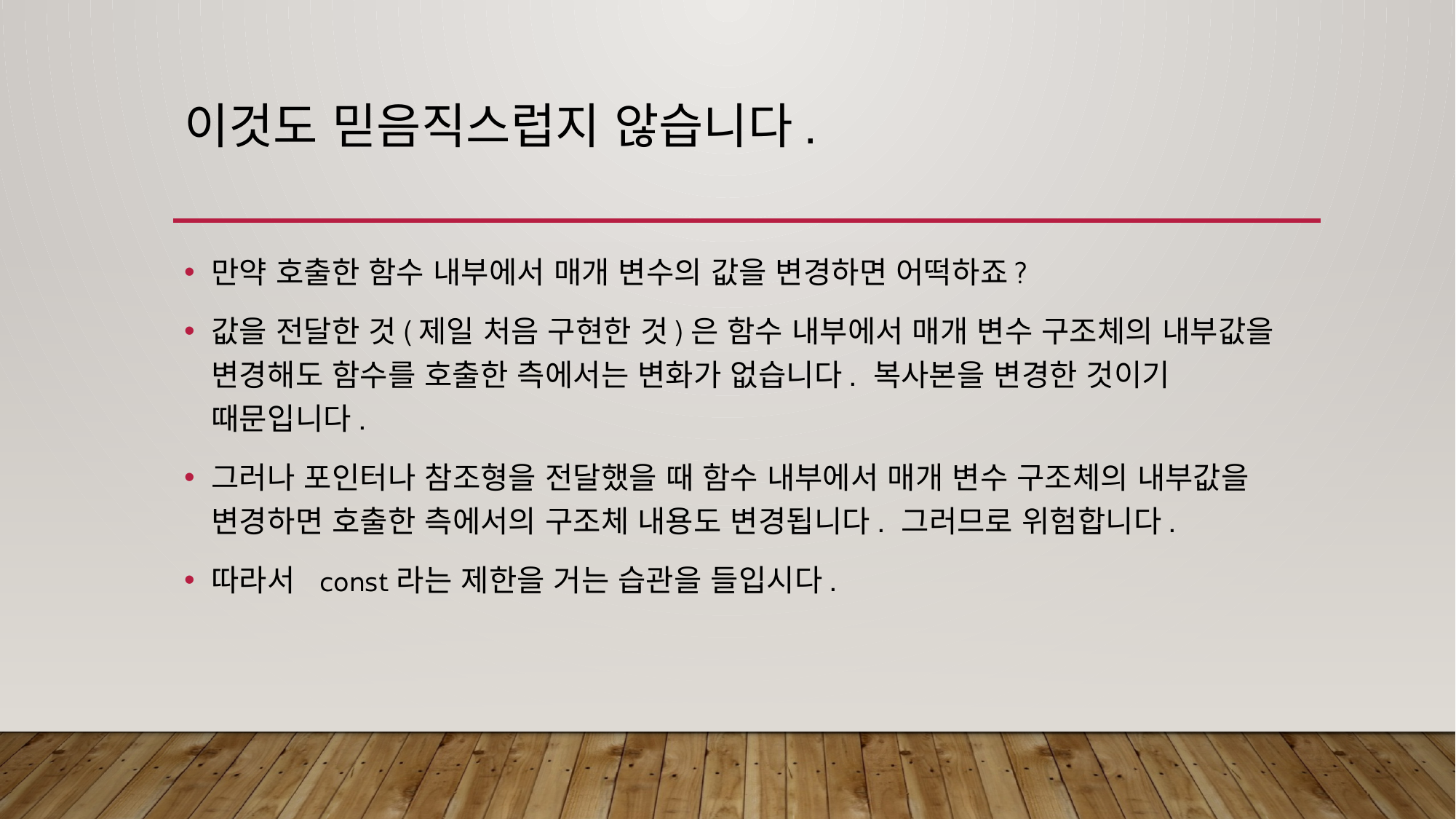

# 이것도 믿음직스럽지 않습니다.
만약 호출한 함수 내부에서 매개 변수의 값을 변경하면 어떡하죠?
값을 전달한 것(제일 처음 구현한 것)은 함수 내부에서 매개 변수 구조체의 내부값을 변경해도 함수를 호출한 측에서는 변화가 없습니다. 복사본을 변경한 것이기 때문입니다.
그러나 포인터나 참조형을 전달했을 때 함수 내부에서 매개 변수 구조체의 내부값을 변경하면 호출한 측에서의 구조체 내용도 변경됩니다. 그러므로 위험합니다.
따라서  const라는 제한을 거는 습관을 들입시다.